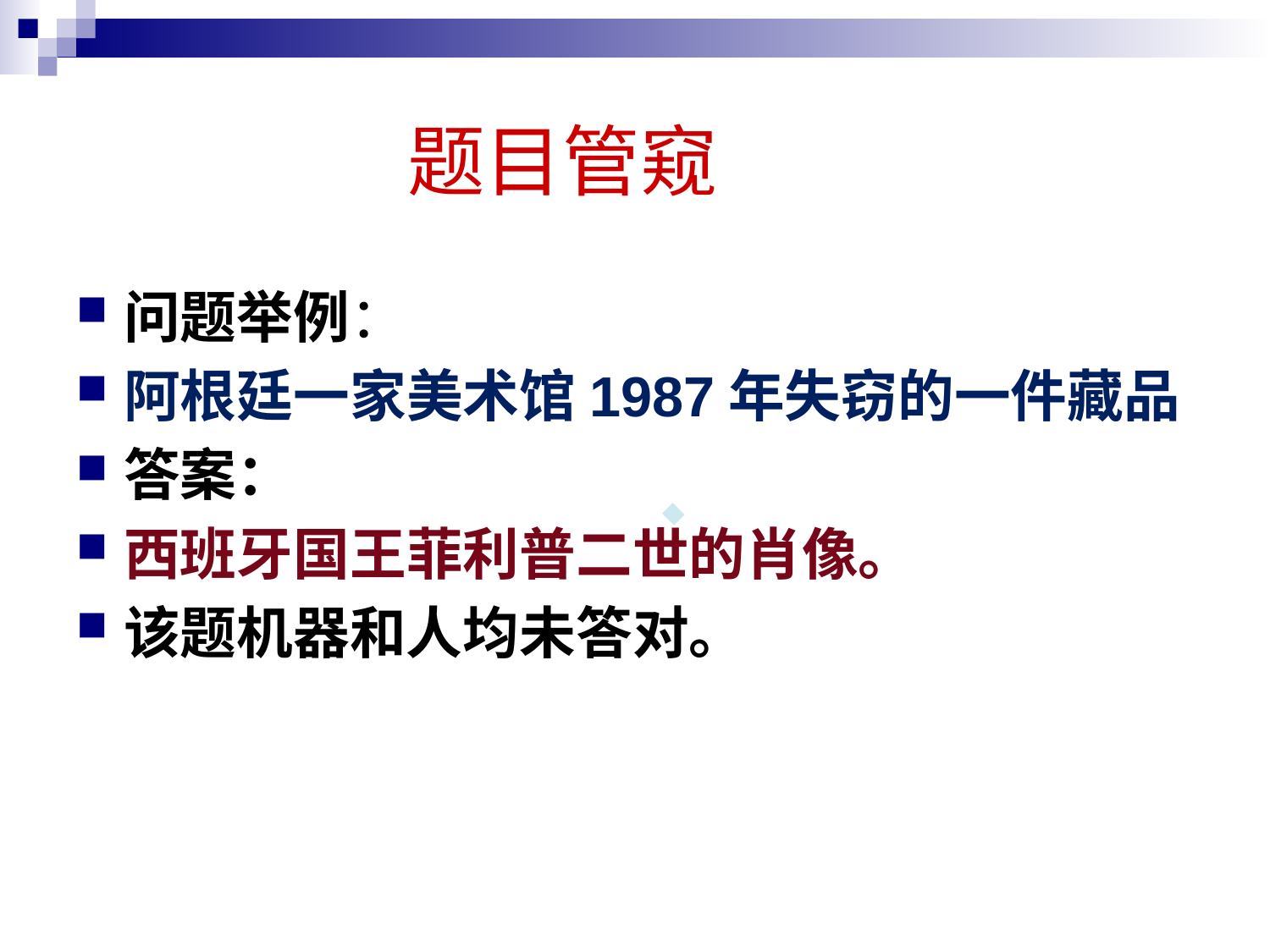

# 题目管窥
问题举例：
阿根廷一家美术馆1987年失窃的一件藏品
答案：
西班牙国王菲利普二世的肖像。
该题机器和人均未答对。
.